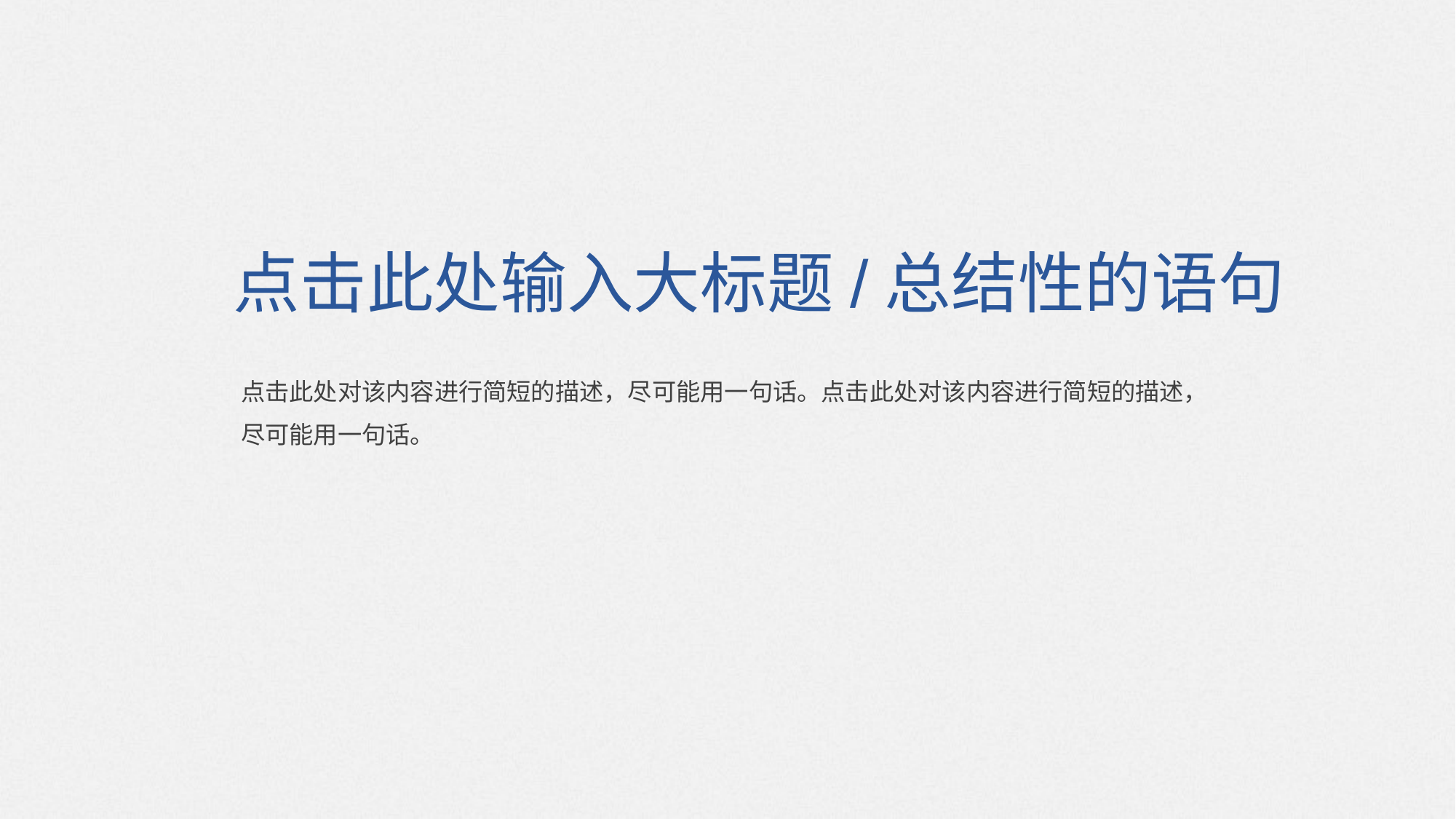

点击此处输入大标题/总结性的语句
点击此处对该内容进行简短的描述，尽可能用一句话。点击此处对该内容进行简短的描述，尽可能用一句话。